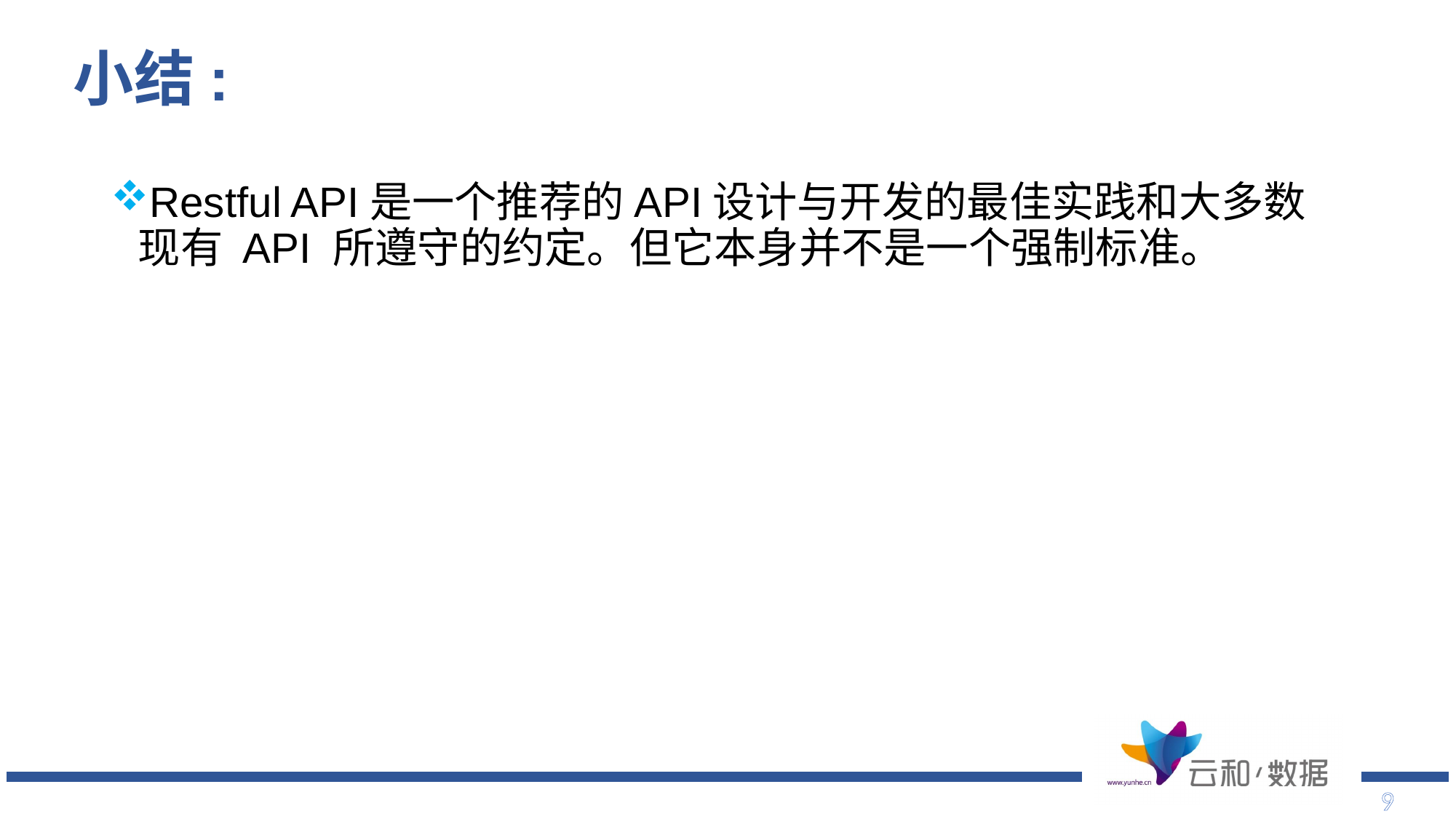

# 小结:
Restful API是一个推荐的API设计与开发的最佳实践和大多数现有 API 所遵守的约定。但它本身并不是一个强制标准。